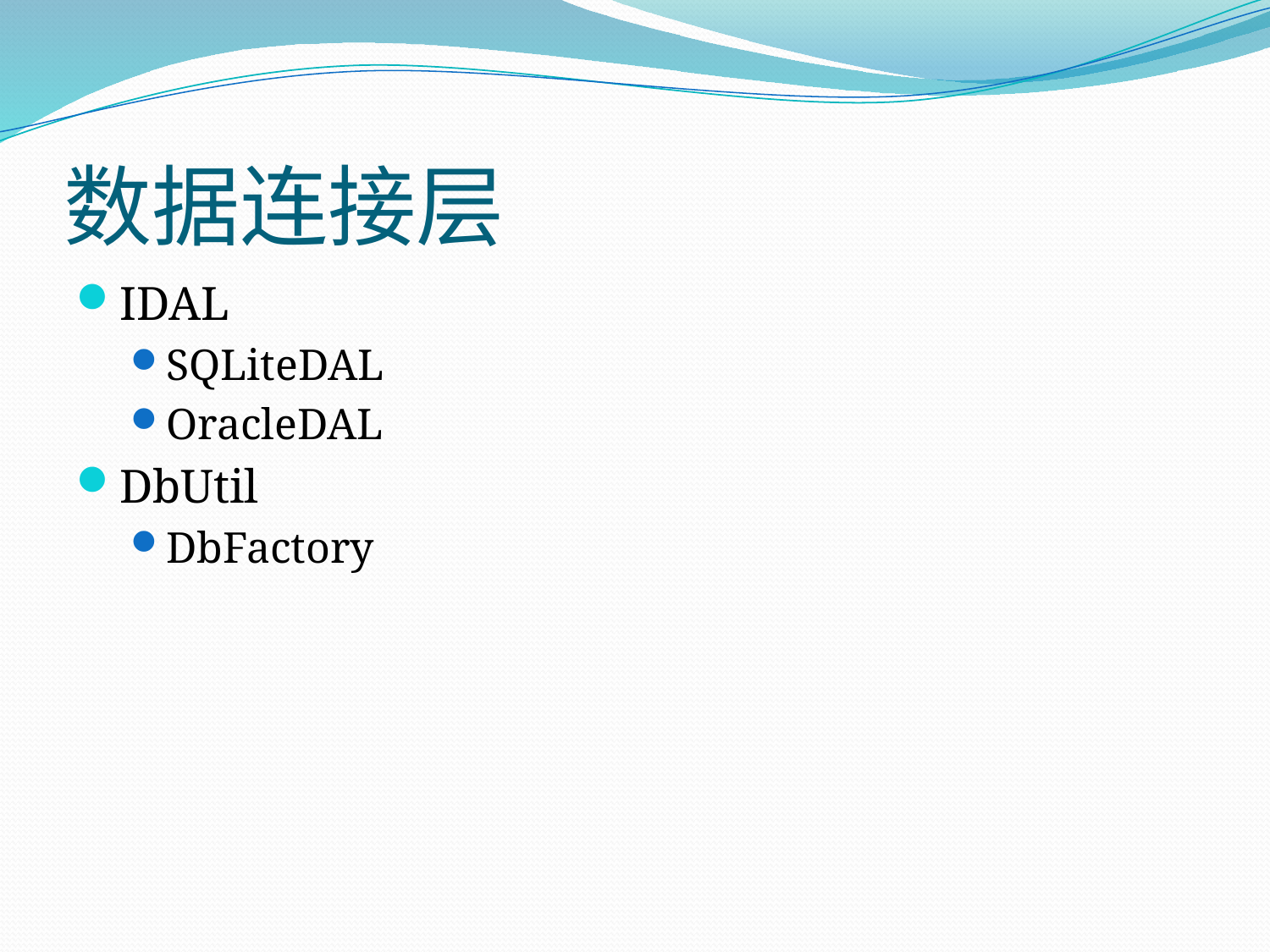

# 数据连接层
IDAL
SQLiteDAL
OracleDAL
DbUtil
DbFactory